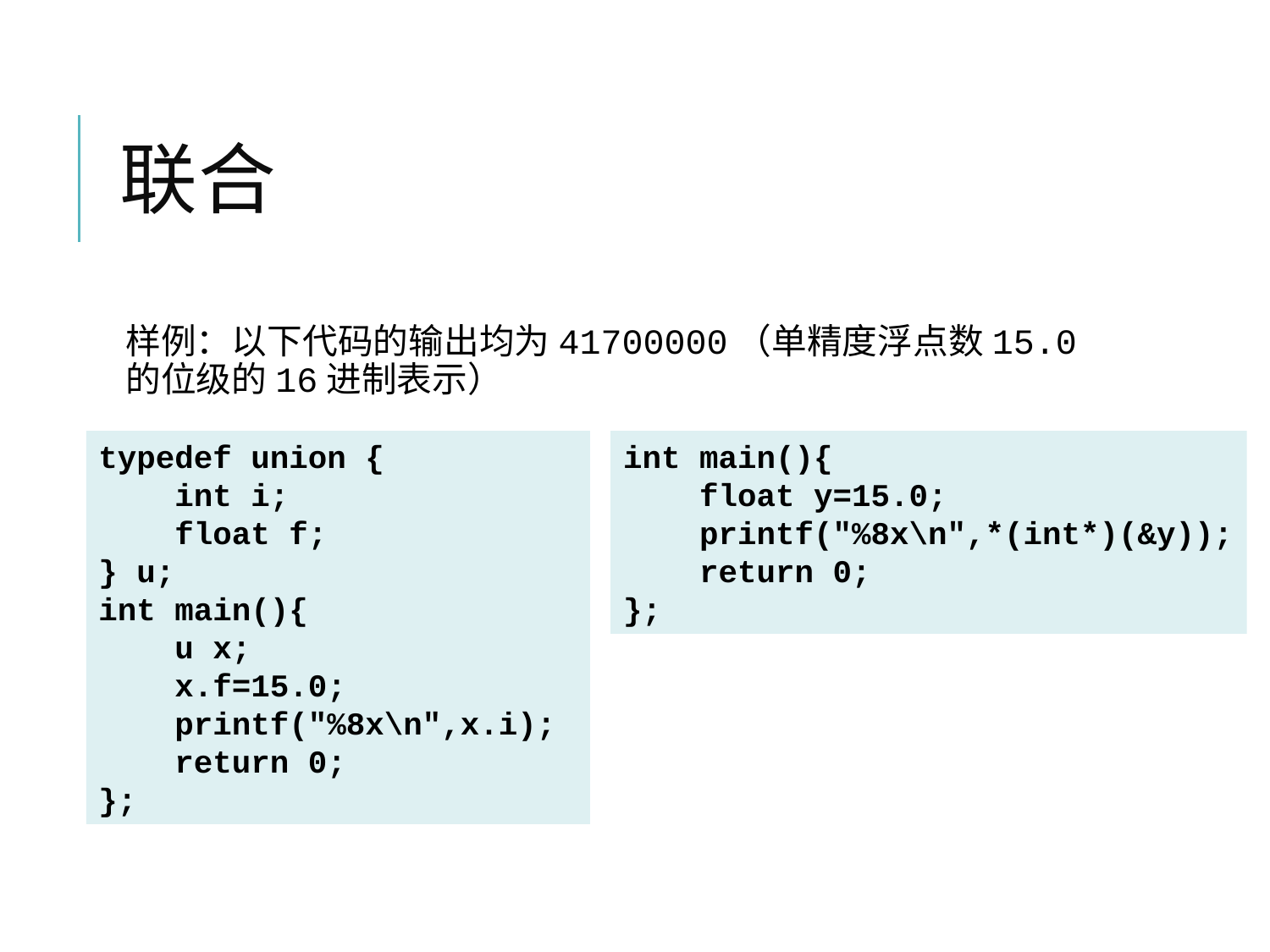

# 联合
样例：以下代码的输出均为41700000（单精度浮点数15.0的位级的16进制表示）
typedef union {
    int i;
    float f;
} u;
int main(){
    u x;
    x.f=15.0;
    printf("%8x\n",x.i);
    return 0;
};
int main(){
    float y=15.0;
    printf("%8x\n",*(int*)(&y));
    return 0;
};